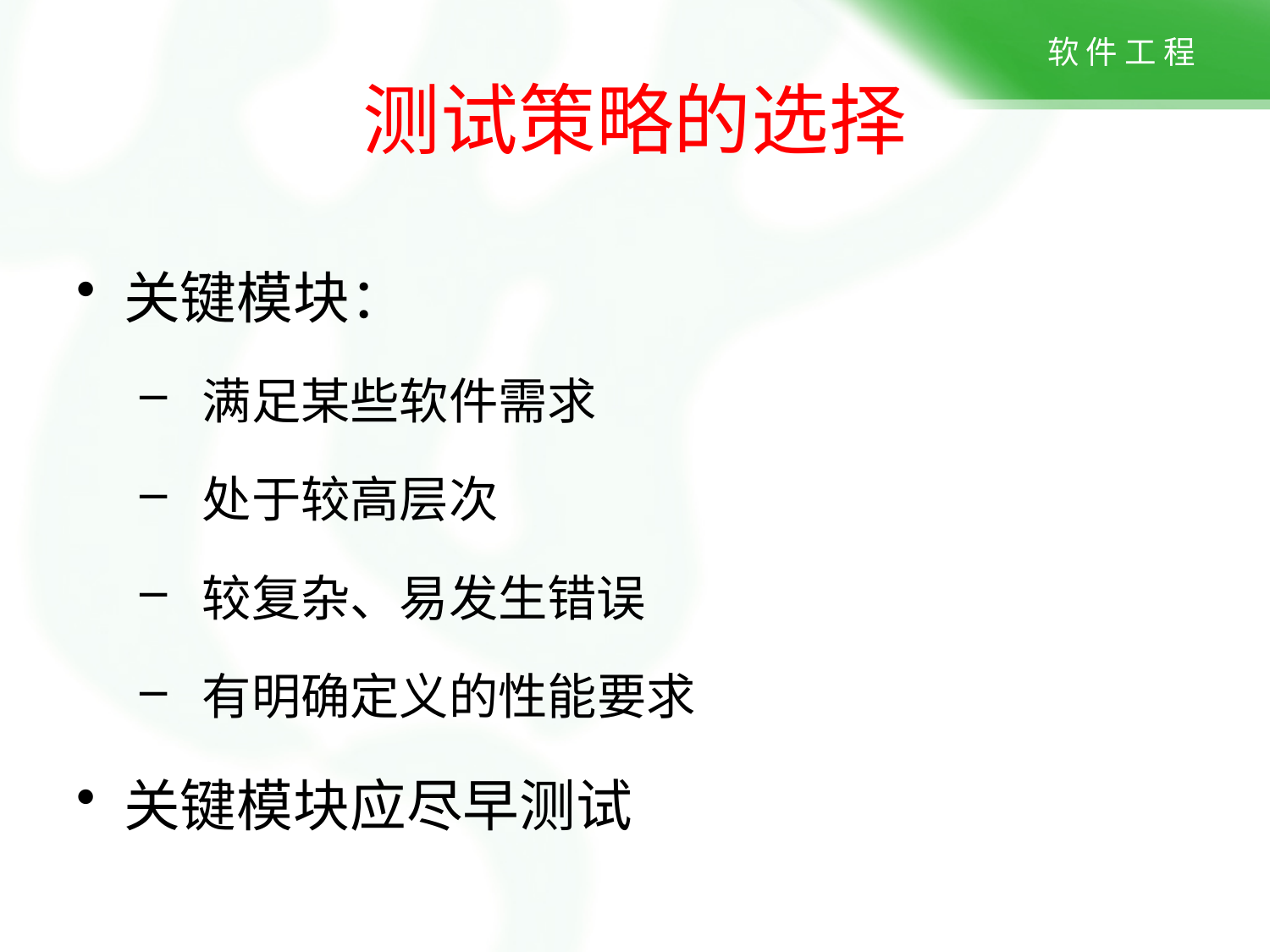

# 测试策略的选择
关键模块：
 满足某些软件需求
 处于较高层次
 较复杂、易发生错误
 有明确定义的性能要求
关键模块应尽早测试